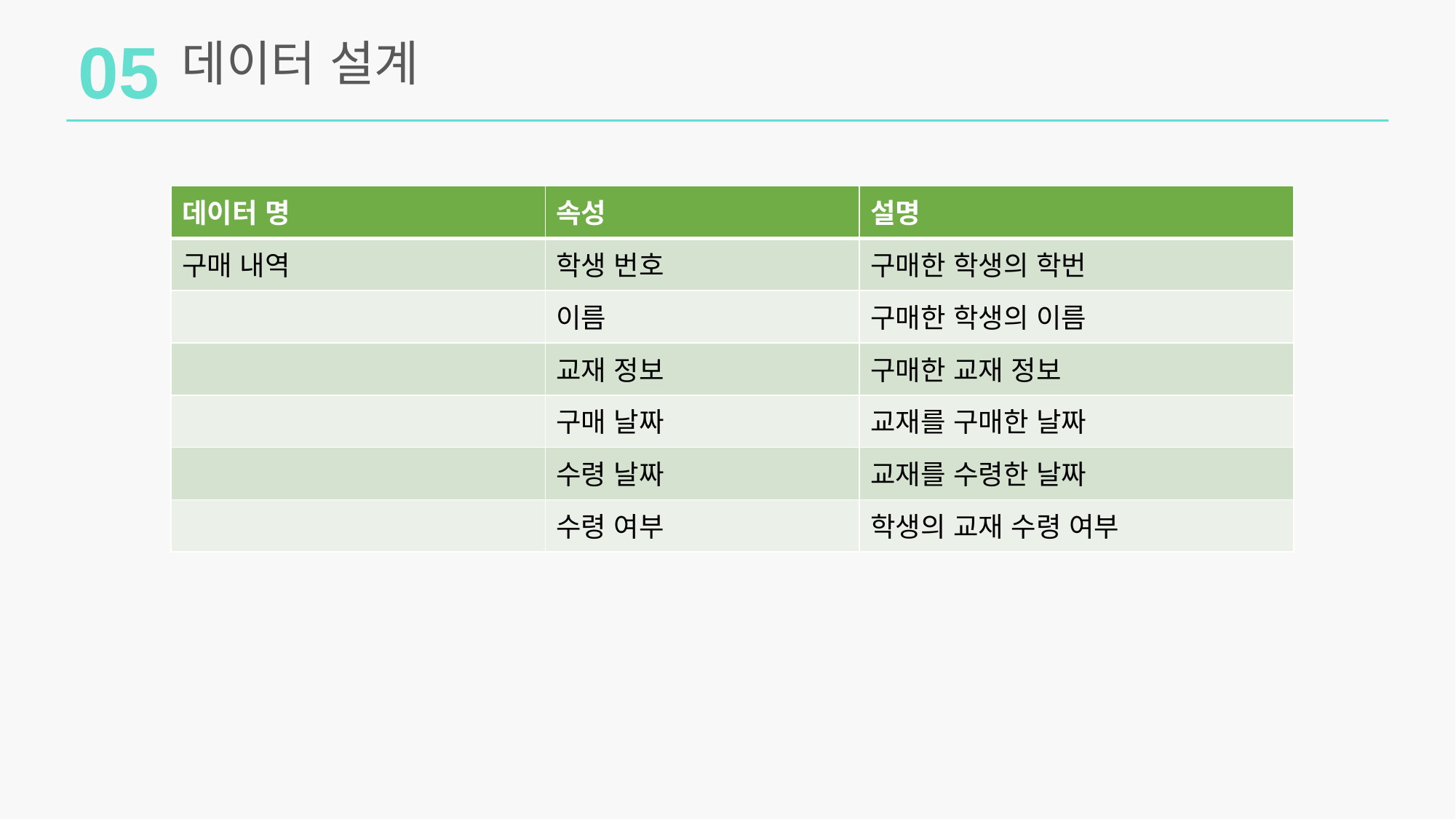

05
데이터 설계

| 데이터 명 | 속성 | 설명 |
| --- | --- | --- |
| 구매 내역 | 학생 번호 | 구매한 학생의 학번 |
|  | 이름 | 구매한 학생의 이름 |
|  | 교재 정보 | 구매한 교재 정보 |
|  | 구매 날짜 | 교재를 구매한 날짜 |
|  | 수령 날짜 | 교재를 수령한 날짜 |
|  | 수령 여부 | 학생의 교재 수령 여부 |